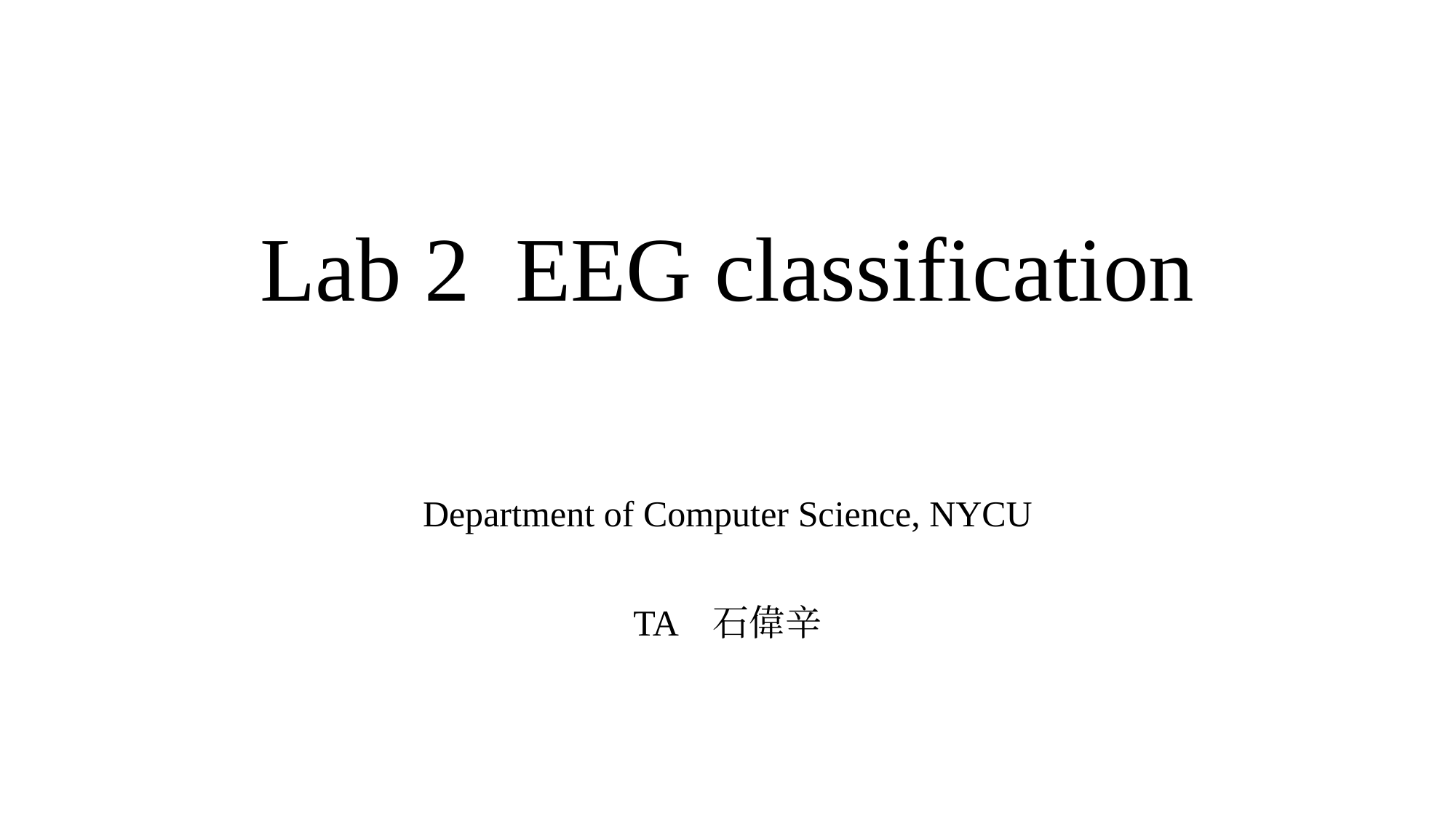

# Lab 2  EEG classification

Department of Computer Science, NYCU

TA   石偉辛